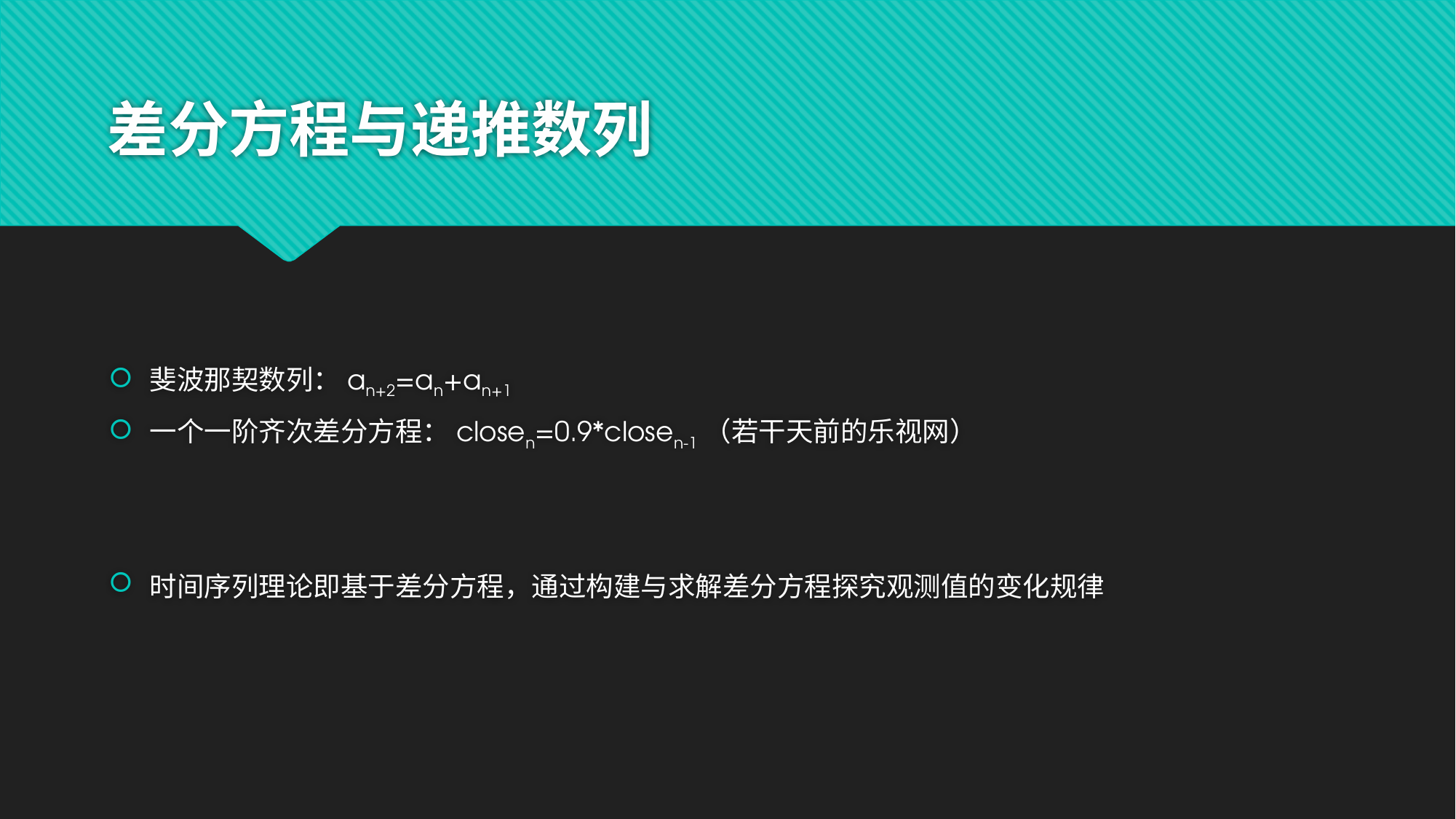

# 差分方程与递推数列
斐波那契数列：an+2=an+an+1
一个一阶齐次差分方程：closen=0.9*closen-1（若干天前的乐视网）

时间序列理论即基于差分方程，通过构建与求解差分方程探究观测值的变化规律